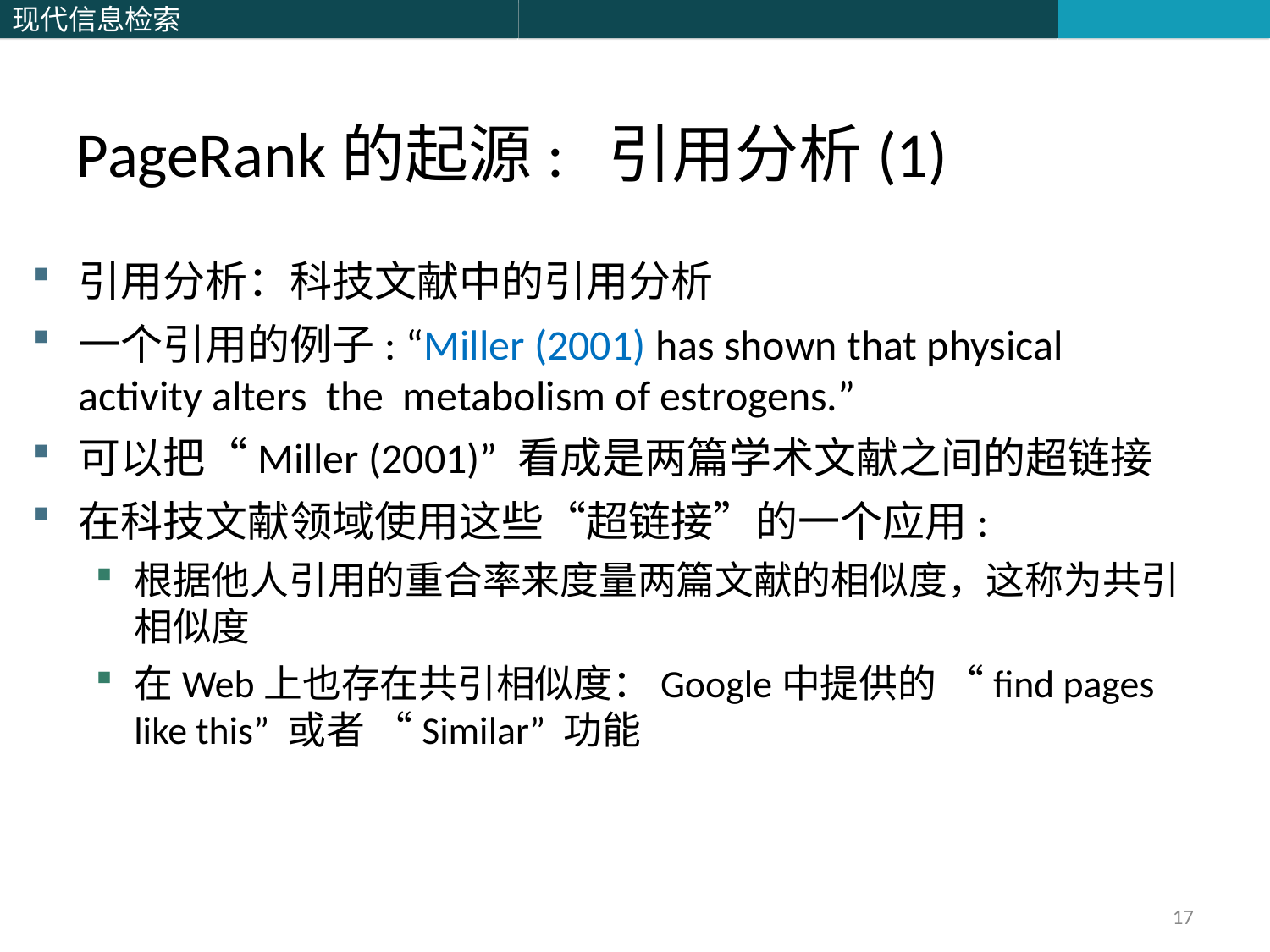

PageRank的起源:  引用分析(1)
引用分析：科技文献中的引用分析
一个引用的例子: “Miller (2001) has shown that physical activity alters  the  metabolism of estrogens.”
可以把“Miller (2001)” 看成是两篇学术文献之间的超链接
在科技文献领域使用这些“超链接”的一个应用:
根据他人引用的重合率来度量两篇文献的相似度，这称为共引相似度
在Web上也存在共引相似度：Google中提供的 “find pages like this” 或者 “Similar” 功能

17